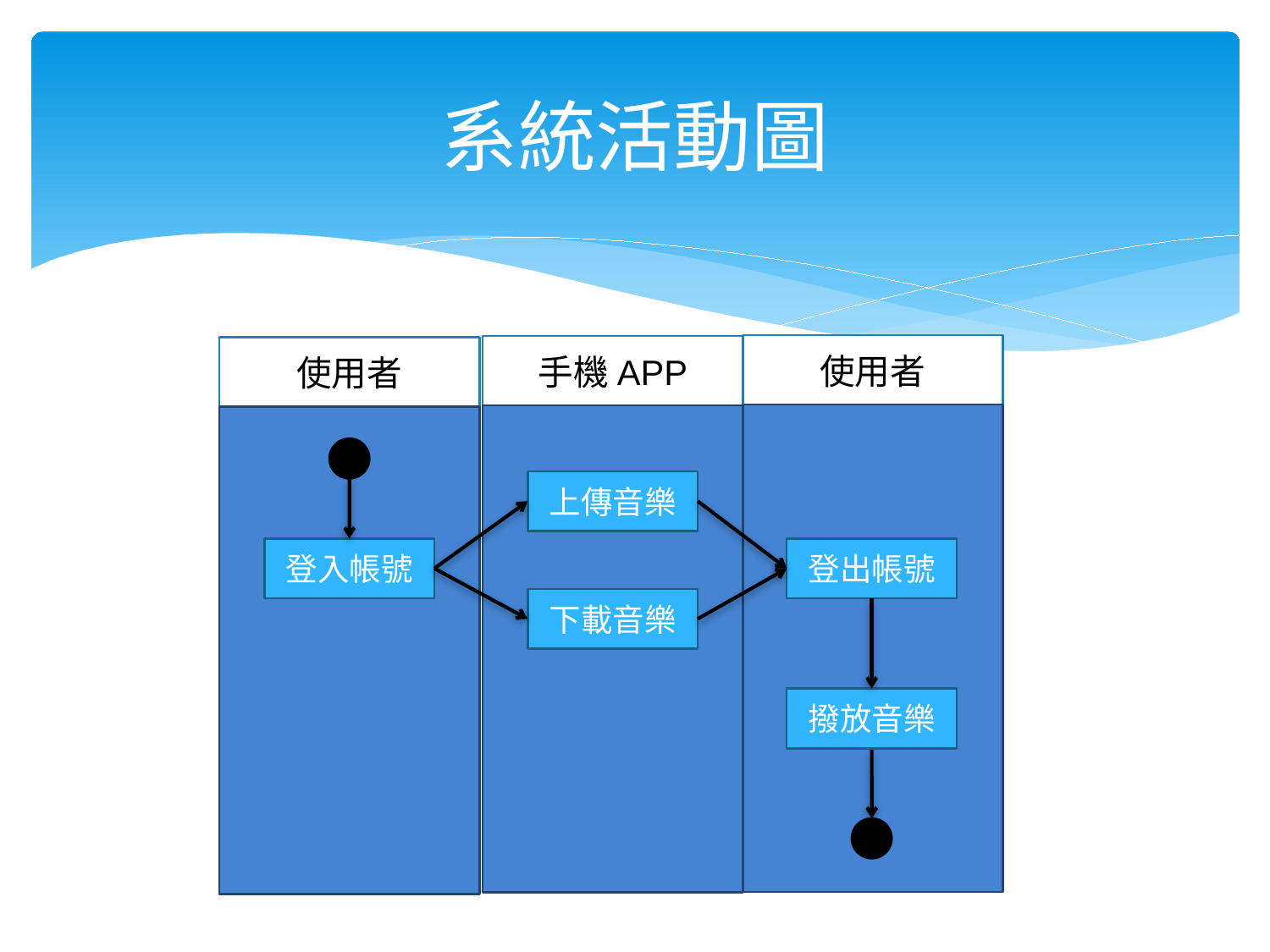

# 系統活動圖
使用者
手機APP
使用者

上傳音樂
登入帳號
登出帳號
下載音樂
撥放音樂